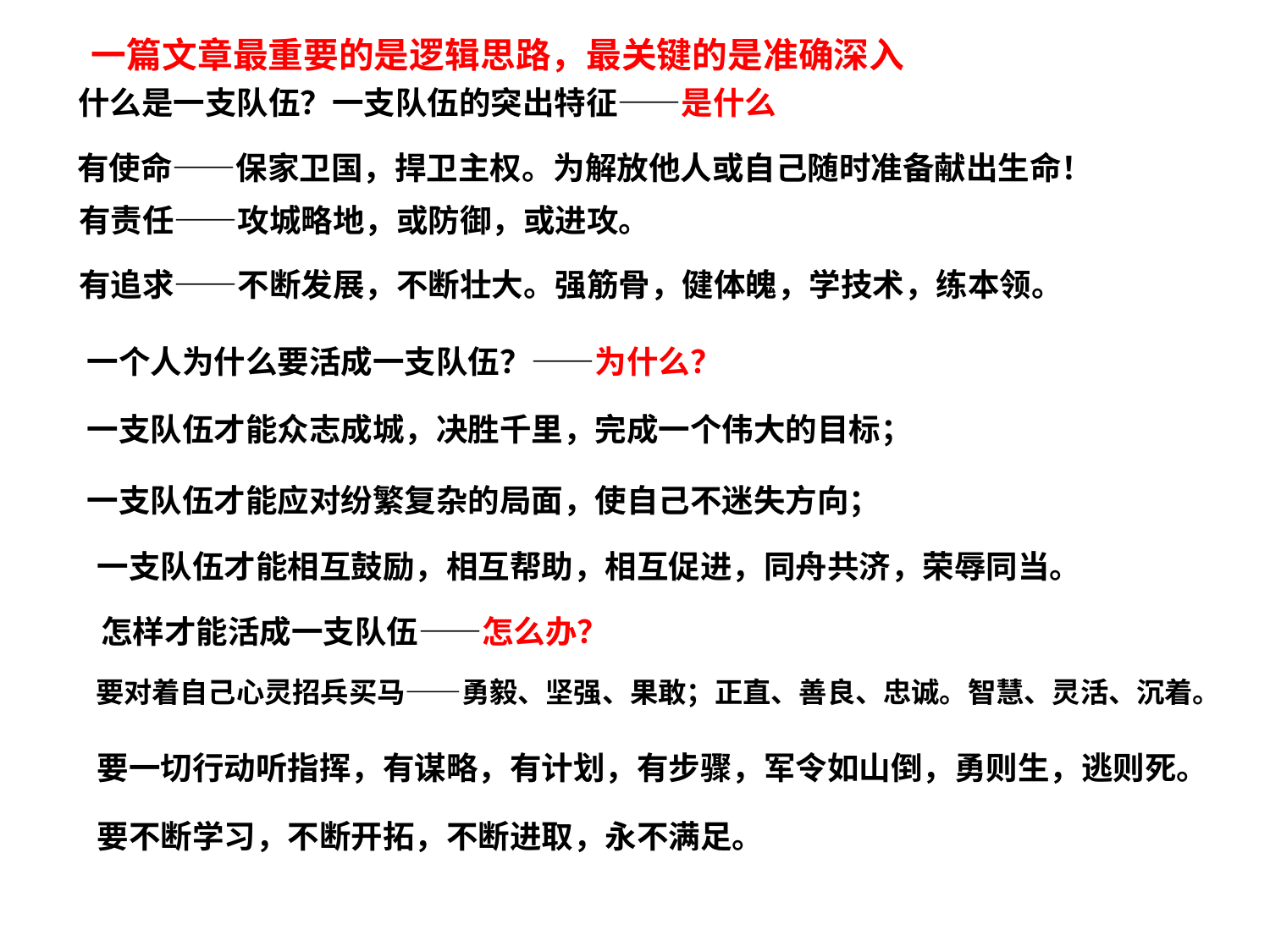

一篇文章最重要的是逻辑思路，最关键的是准确深入
什么是一支队伍？一支队伍的突出特征——是什么
有使命——保家卫国，捍卫主权。为解放他人或自己随时准备献出生命！
有责任——攻城略地，或防御，或进攻。
有追求——不断发展，不断壮大。强筋骨，健体魄，学技术，练本领。
一个人为什么要活成一支队伍？——为什么？
一支队伍才能众志成城，决胜千里，完成一个伟大的目标；
一支队伍才能应对纷繁复杂的局面，使自己不迷失方向；
一支队伍才能相互鼓励，相互帮助，相互促进，同舟共济，荣辱同当。
怎样才能活成一支队伍——怎么办？
要对着自己心灵招兵买马——勇毅、坚强、果敢；正直、善良、忠诚。智慧、灵活、沉着。
要一切行动听指挥，有谋略，有计划，有步骤，军令如山倒，勇则生，逃则死。
要不断学习，不断开拓，不断进取，永不满足。